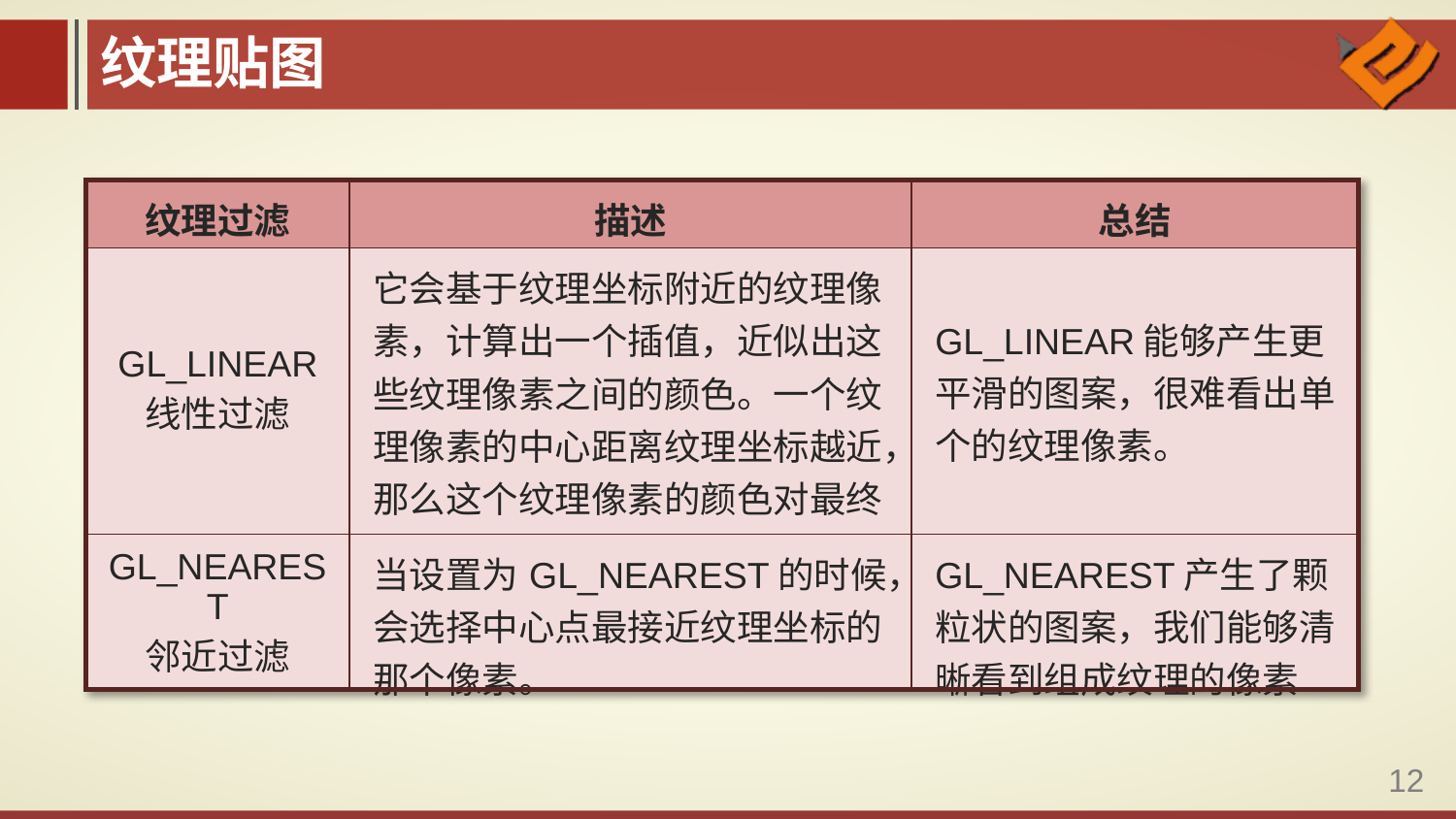

纹理贴图
| 纹理过滤 | 描述 | 总结 |
| --- | --- | --- |
| GL\_LINEAR 线性过滤 | 它会基于纹理坐标附近的纹理像素，计算出一个插值，近似出这些纹理像素之间的颜色。一个纹理像素的中心距离纹理坐标越近，那么这个纹理像素的颜色对最终的样本颜色的贡献越大 | GL\_LINEAR能够产生更平滑的图案，很难看出单个的纹理像素。 |
| GL\_NEAREST 邻近过滤 | 当设置为GL\_NEAREST的时候，会选择中心点最接近纹理坐标的那个像素。 | GL\_NEAREST产生了颗粒状的图案，我们能够清晰看到组成纹理的像素 |